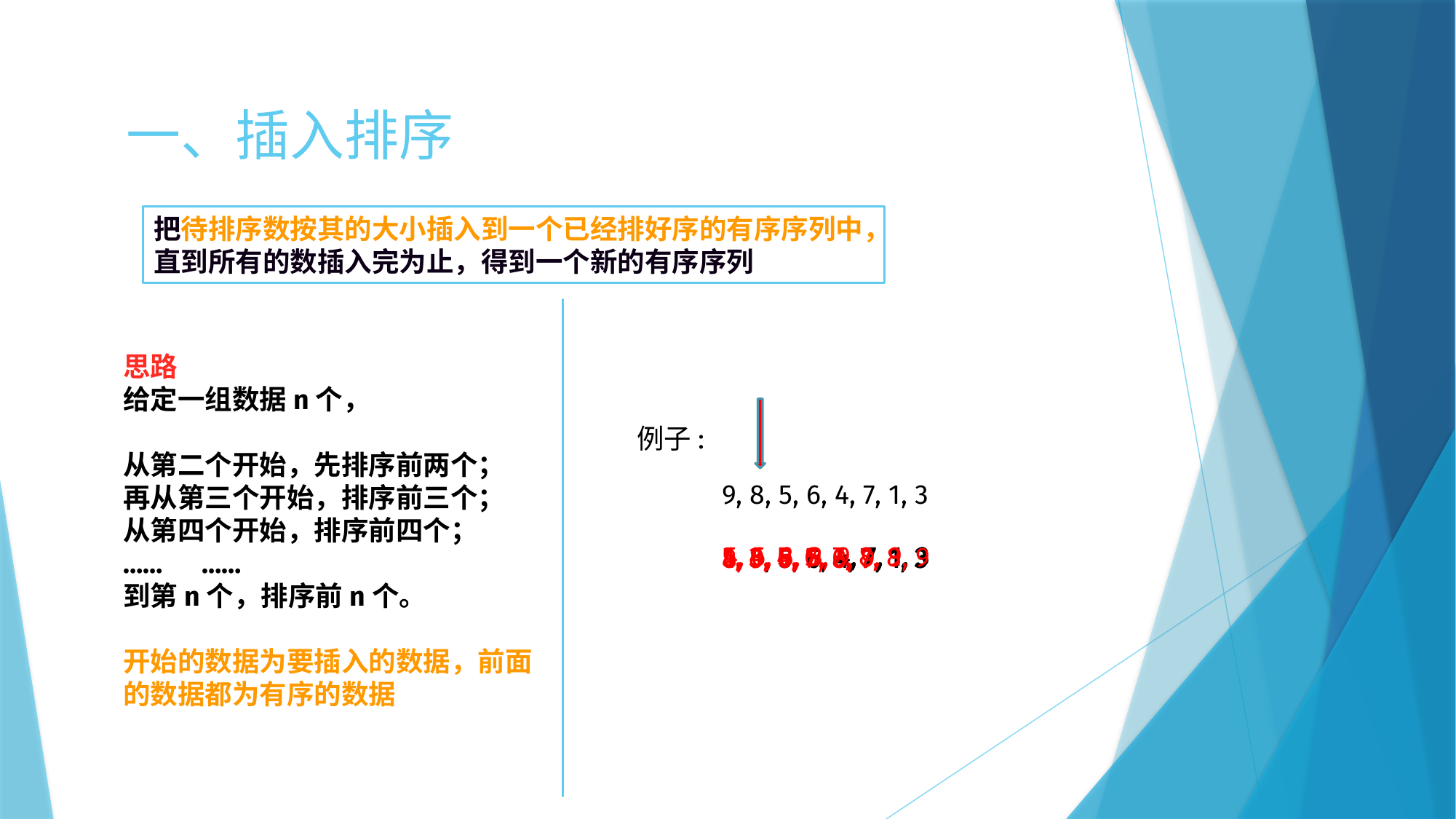

# 一、插入排序

把待排序数按其的大小插入到一个已经排好序的有序序列中，直到所有的数插入完为止，得到一个新的有序序列
思路
给定一组数据n个，
从第二个开始，先排序前两个；
再从第三个开始，排序前三个；
从第四个开始，排序前四个；
……      ……
到第n个，排序前n个。

开始的数据为要插入的数据，前面的数据都为有序的数据

例子:
9, 8, 5, 6, 4, 7, 1, 3
4, 5, 6, 8, 9, 7, 1, 3
5, 6, 8, 9, 4, 7, 1, 3
1, 4, 5, 6, 7, 8, 9, 3
1, 3, 4, 5, 6, 7, 8, 9
5, 8, 9, 6, 4, 7, 1, 3
8, 9, 5, 6, 4, 7, 1, 3
4, 5, 6, 7, 8, 9, 1, 3